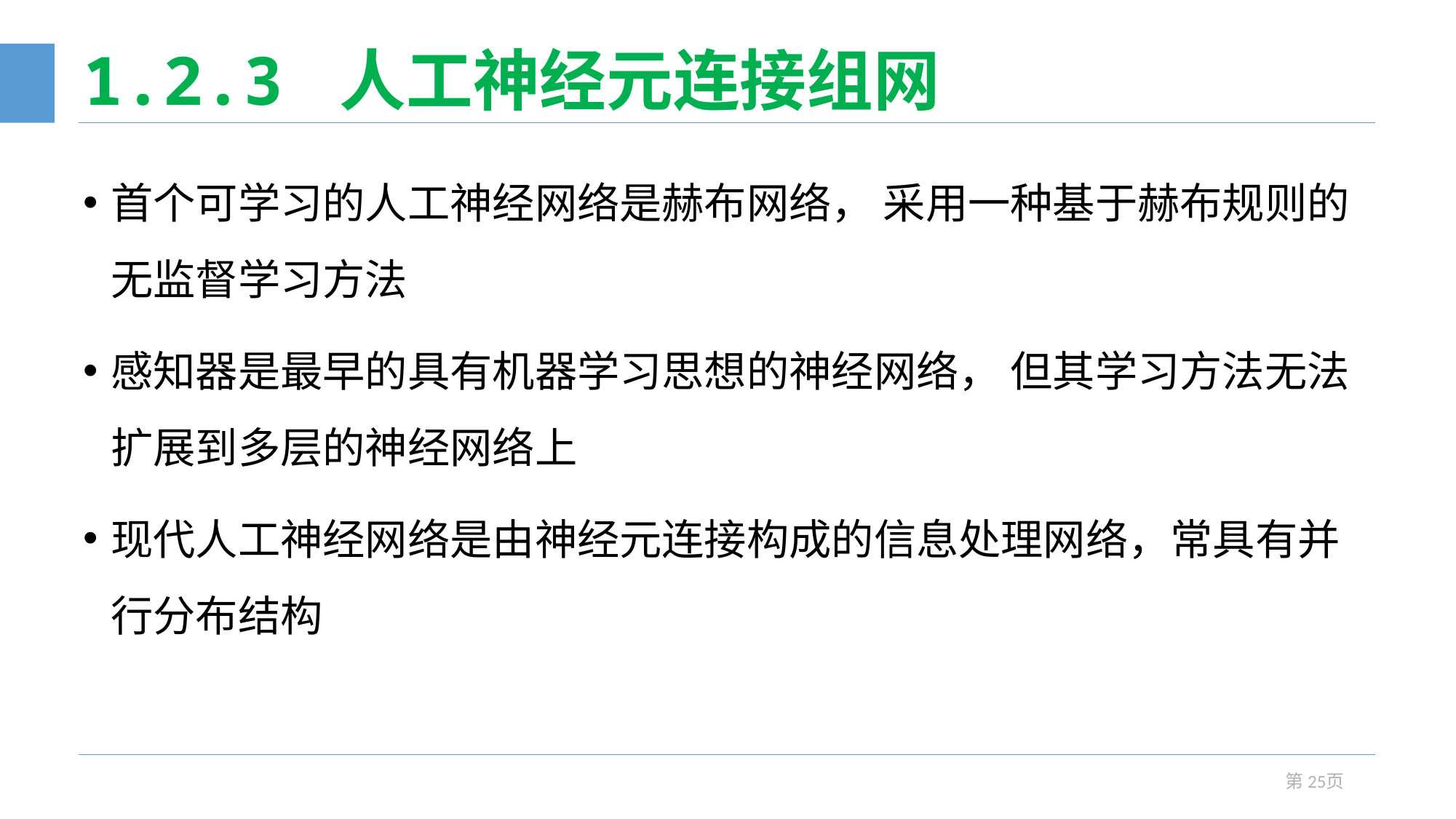

# 1.2.3 人工神经元连接组网
首个可学习的人工神经网络是赫布网络， 采用一种基于赫布规则的无监督学习方法
感知器是最早的具有机器学习思想的神经网络， 但其学习方法无法扩展到多层的神经网络上
现代人工神经网络是由神经元连接构成的信息处理网络，常具有并行分布结构

第25页